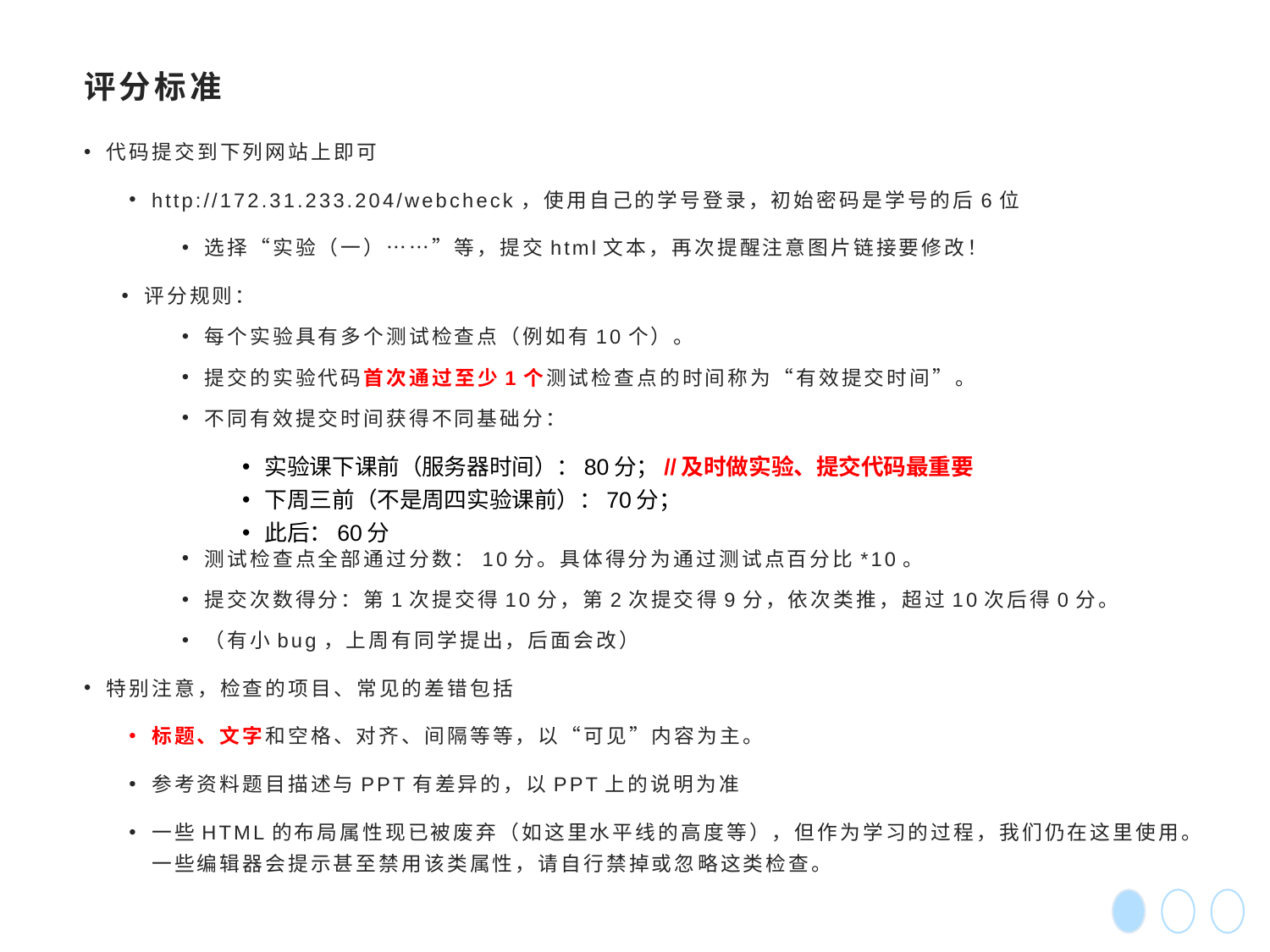

# 评分标准
代码提交到下列网站上即可
http://172.31.233.204/webcheck，使用自己的学号登录，初始密码是学号的后6位
选择“实验（一）……”等，提交html文本，再次提醒注意图片链接要修改！
评分规则：
每个实验具有多个测试检查点（例如有10个）。
提交的实验代码首次通过至少1个测试检查点的时间称为“有效提交时间”。
不同有效提交时间获得不同基础分：
实验课下课前（服务器时间）：80分；//及时做实验、提交代码最重要
下周三前（不是周四实验课前）：70分；
此后：60分
测试检查点全部通过分数：10分。具体得分为通过测试点百分比*10。
提交次数得分：第1次提交得10分，第2次提交得9分，依次类推，超过10次后得0分。
（有小bug，上周有同学提出，后面会改）
特别注意，检查的项目、常见的差错包括
标题、文字和空格、对齐、间隔等等，以“可见”内容为主。
参考资料题目描述与PPT有差异的，以PPT上的说明为准
一些HTML的布局属性现已被废弃（如这里水平线的高度等），但作为学习的过程，我们仍在这里使用。一些编辑器会提示甚至禁用该类属性，请自行禁掉或忽略这类检查。